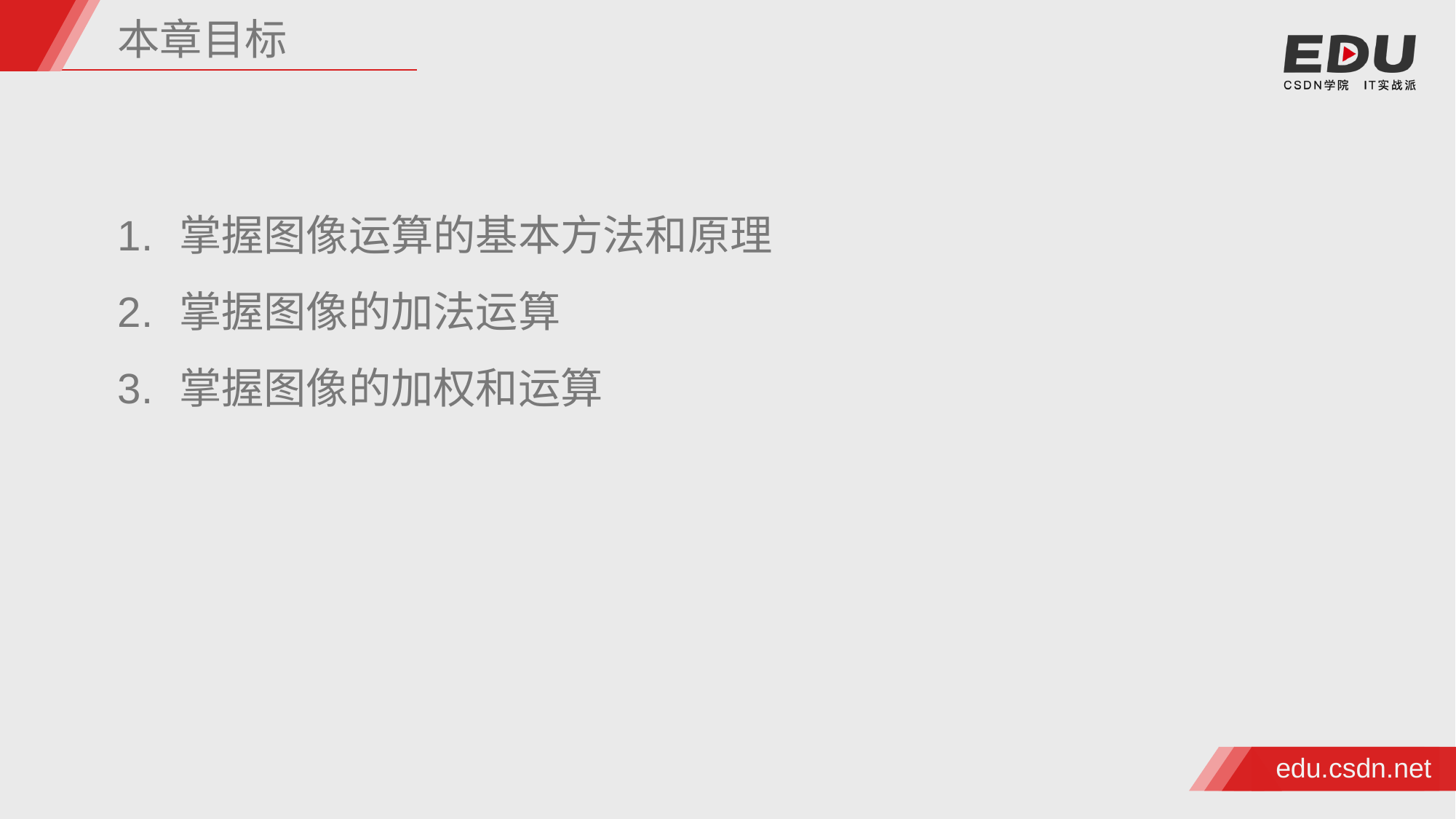

本章目标
掌握图像运算的基本方法和原理
掌握图像的加法运算
掌握图像的加权和运算